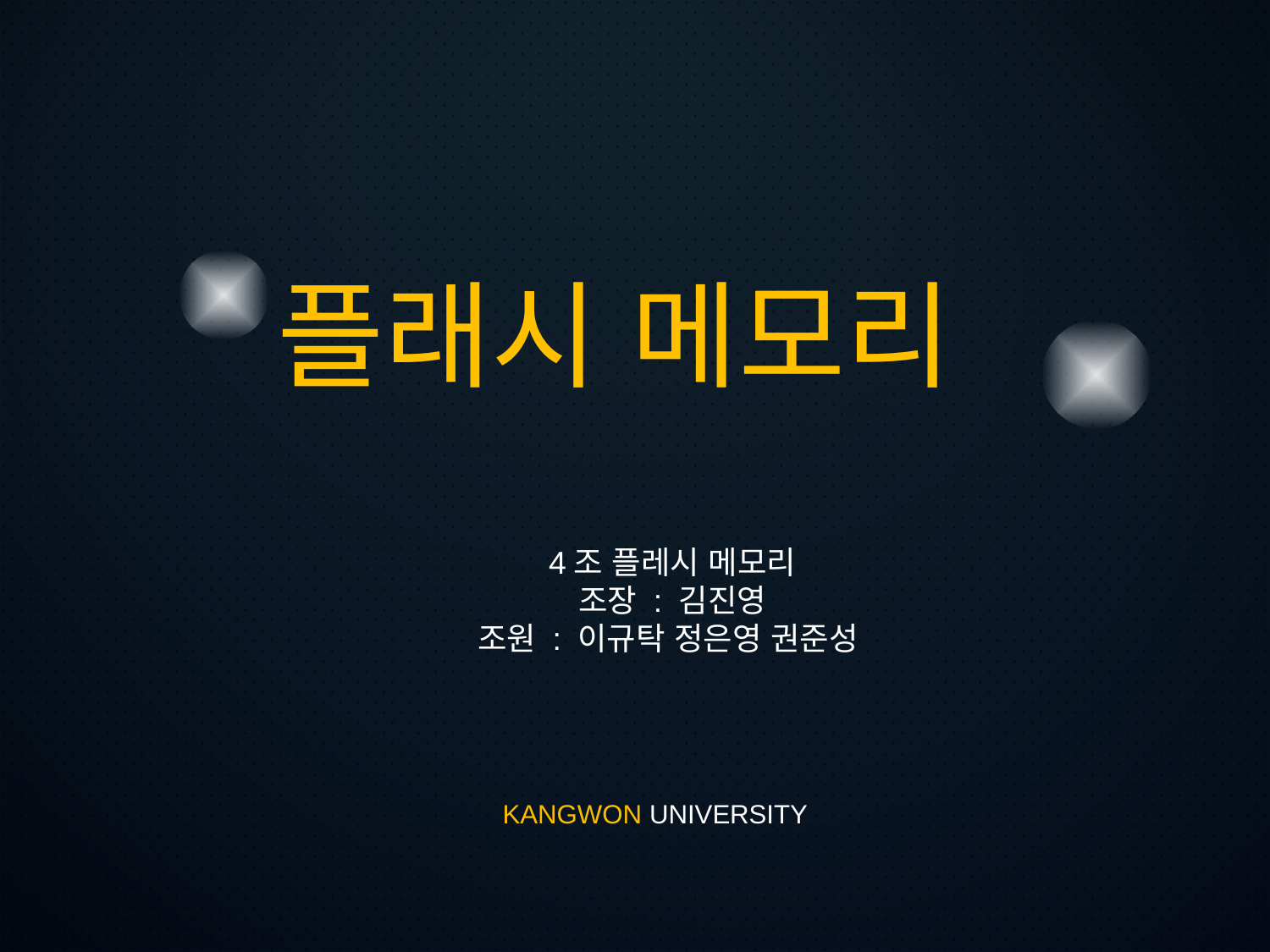

플래시 메모리

4조 플레시 메모리
조장 : 김진영
조원 : 이규탁 정은영 권준성
 KANGWON UNIVERSITY